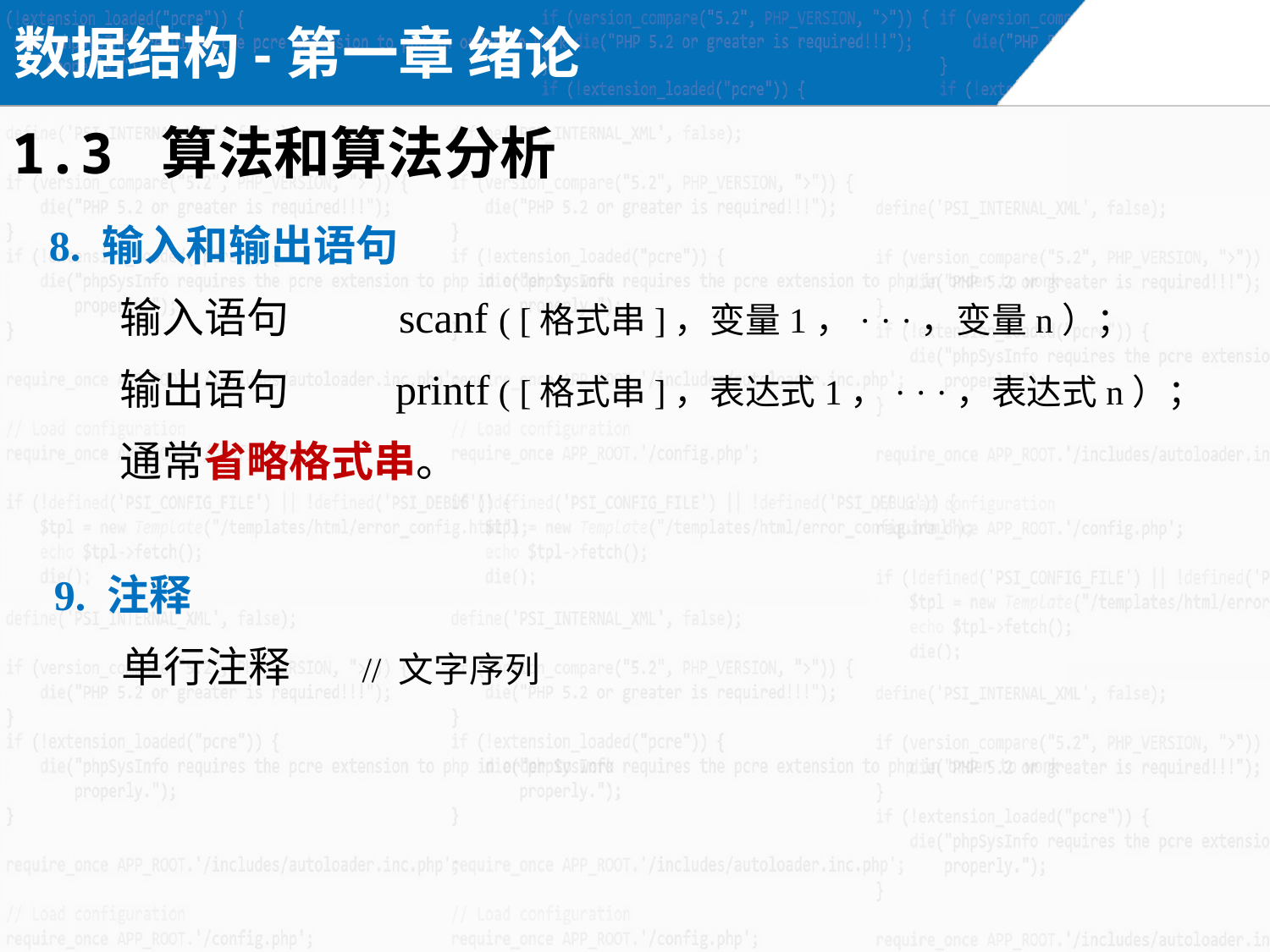

数据结构-第一章 绪论

1.3 算法和算法分析
8. 输入和输出语句
        输入语句            scanf ( [格式串]，变量1，· · ·，变量n）；
        输出语句            printf ( [格式串]，表达式1，· · ·，表达式n）；
        通常省略格式串。
9. 注释
      单行注释        // 文字序列